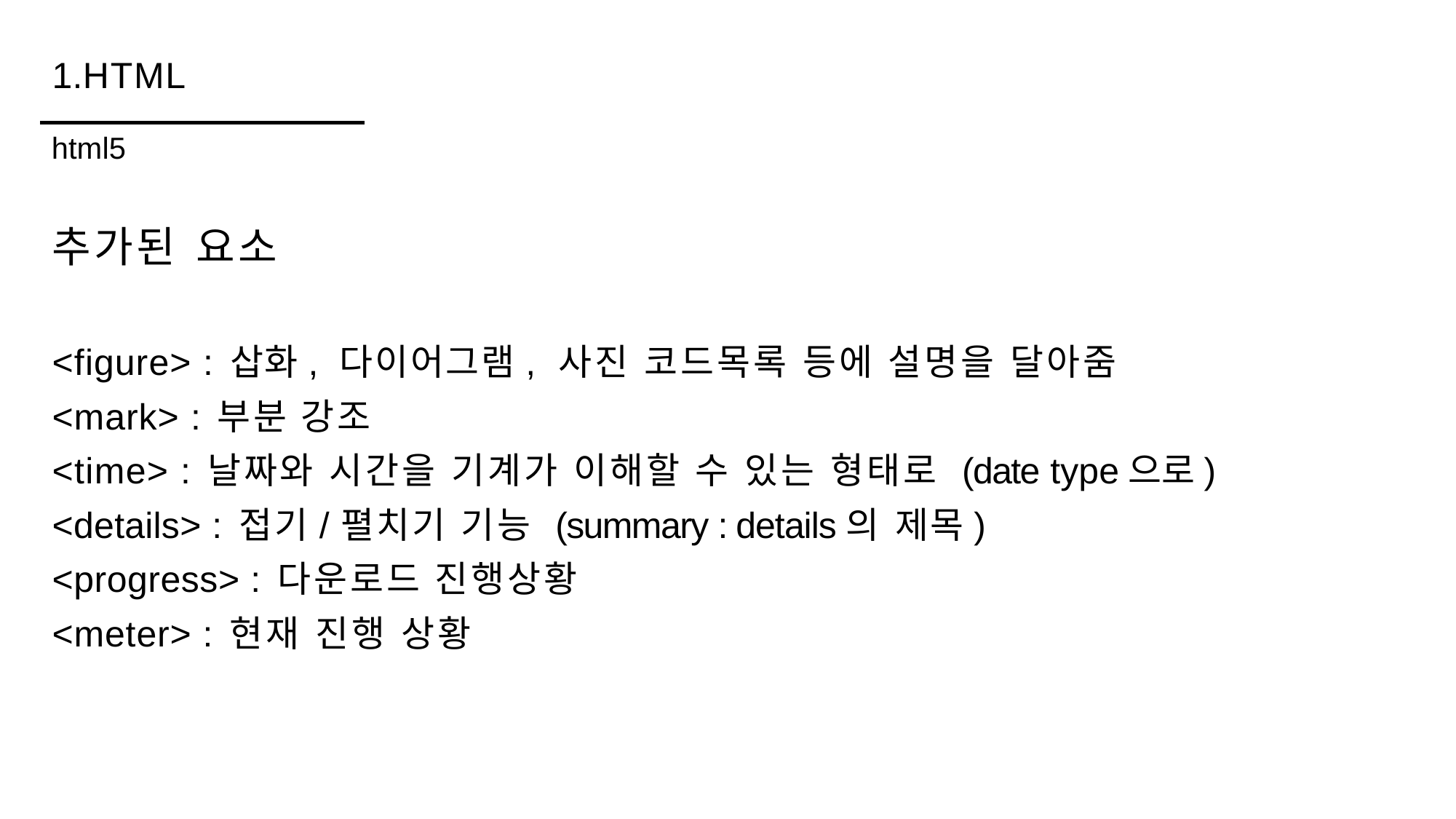

# 1.HTML

html5

추가된 요소

<figure> : 삽화, 다이어그램, 사진 코드목록 등에 설명을 달아줌
<mark> : 부분 강조
<time> : 날짜와 시간을 기계가 이해할 수 있는 형태로 (date type으로)
<details> : 접기/펼치기 기능 (summary : details의 제목)
<progress> : 다운로드 진행상황
<meter> : 현재 진행 상황